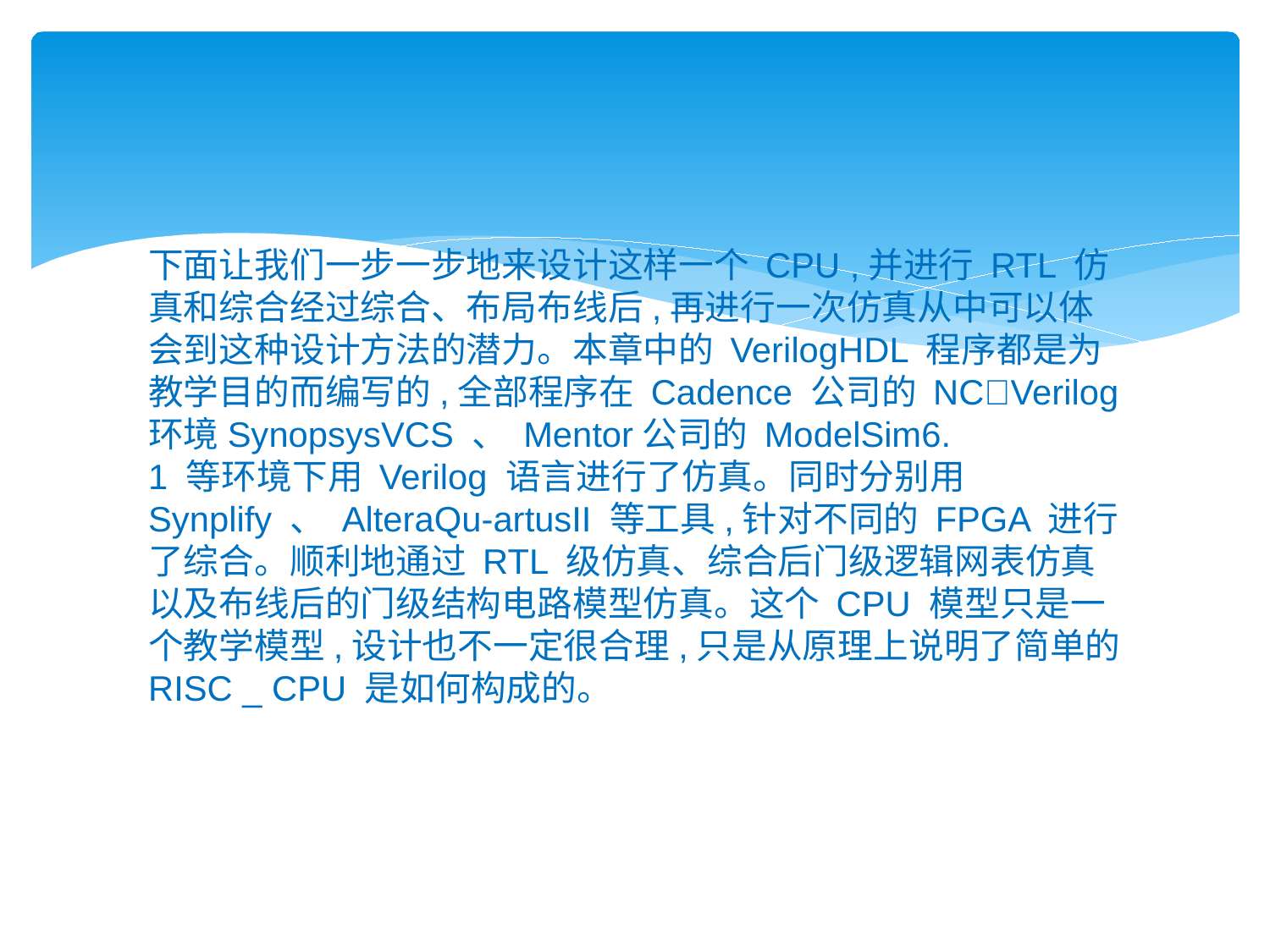

#
下面让我们一步一步地来设计这样一个 CPU ,并进行 RTL 仿真和综合经过综合、布局布线后,再进行一次仿真从中可以体会到这种设计方法的潜力。本章中的 VerilogHDL 程序都是为教学目的而编写的,全部程序在 Cadence 公司的 NC􀆽Verilog 环境SynopsysVCS 、 Mentor公司的 ModelSim6.
1 等环境下用 Verilog 语言进行了仿真。同时分别用 Synplify 、 AlteraQu-artusII 等工具,针对不同的 FPGA 进行了综合。顺利地通过 RTL 级仿真、综合后门级逻辑网表仿真以及布线后的门级结构电路模型仿真。这个 CPU 模型只是一个教学模型,设计也不一定很合理,只是从原理上说明了简单的 RISC _ CPU 是如何构成的。